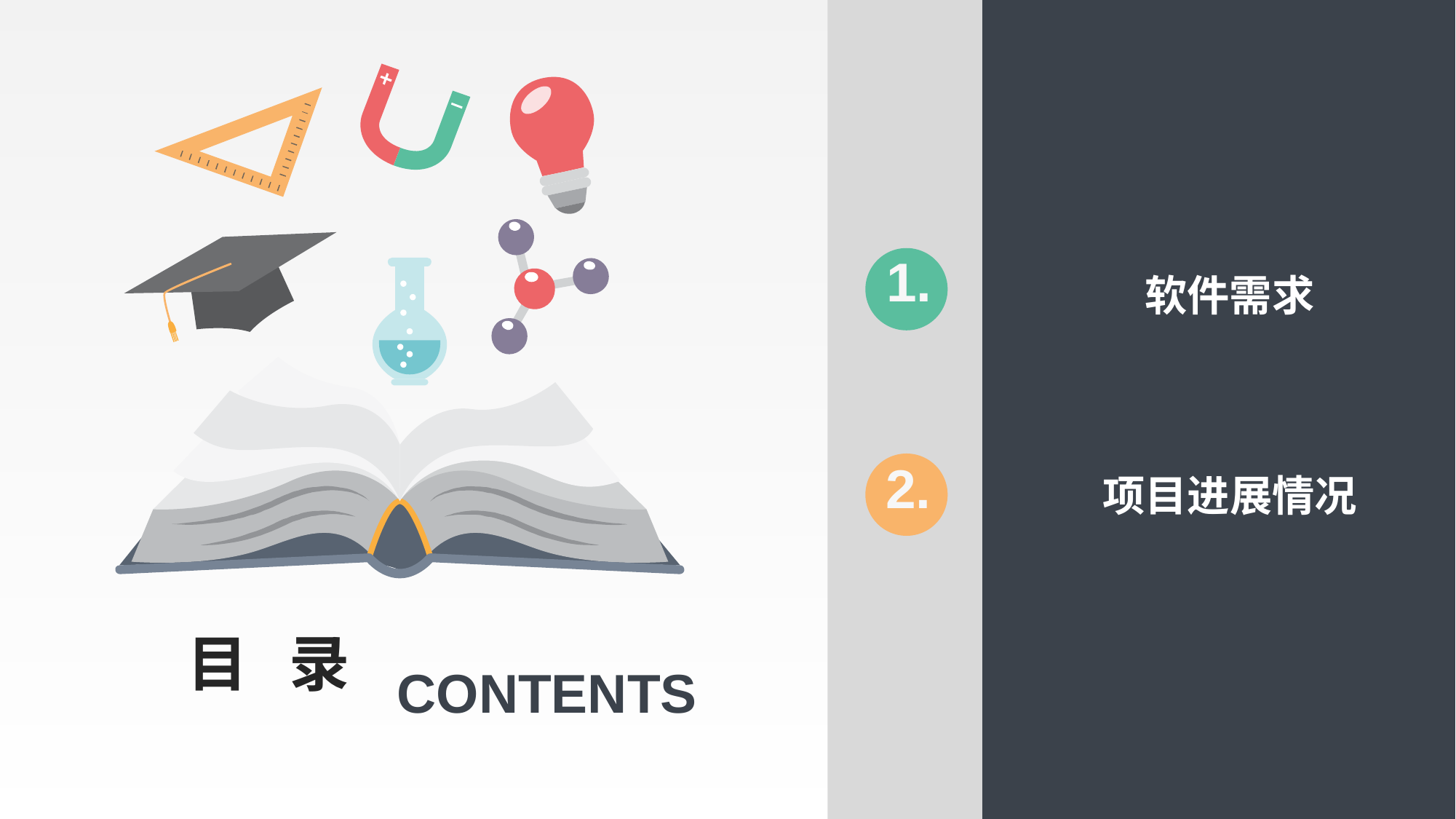

1.

软件需求

2.

项目进展情况

目   录
CONTENTS